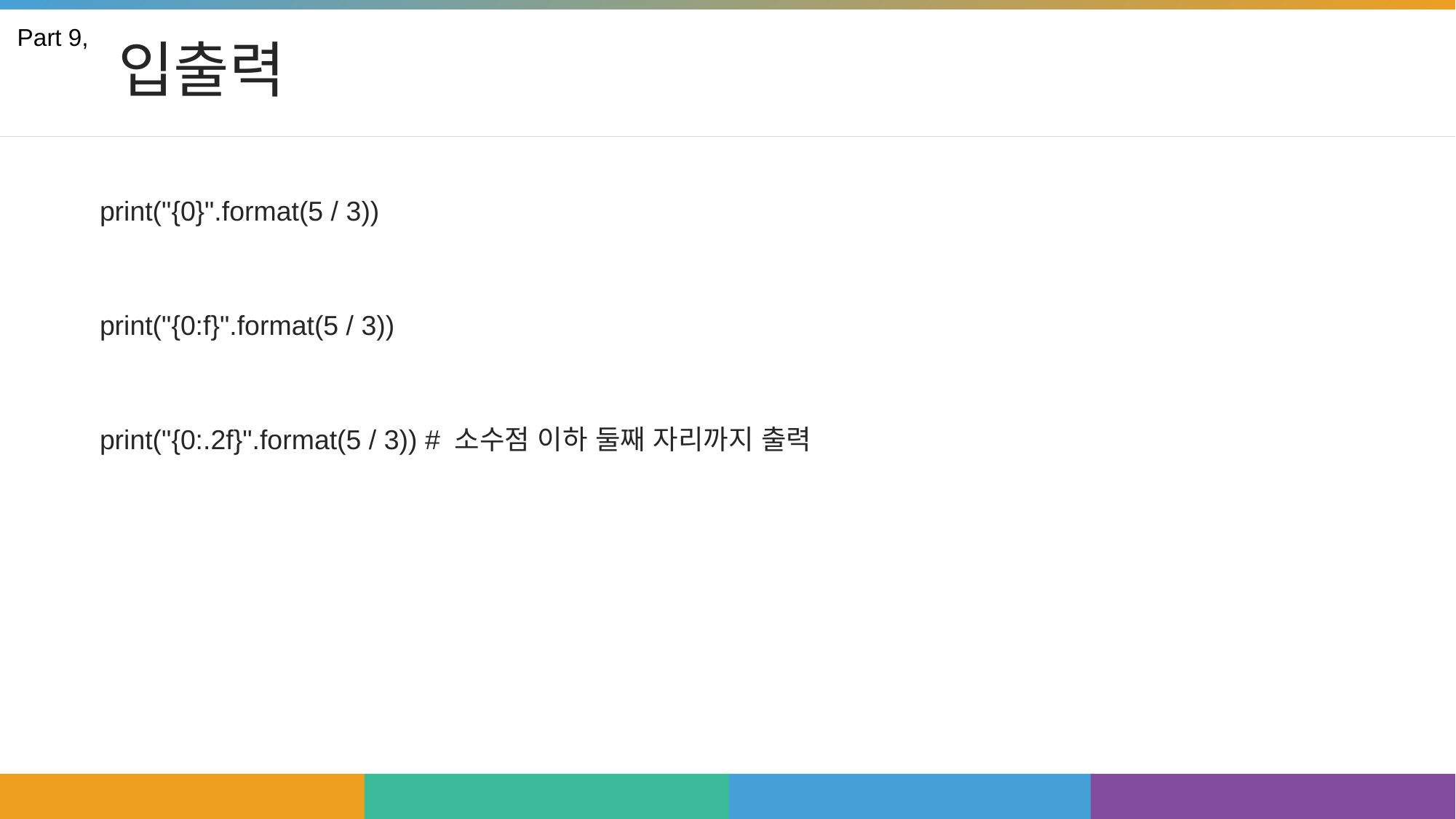

# 입출력
Part 9,
print("{0}".format(5 / 3))

print("{0:f}".format(5 / 3))

print("{0:.2f}".format(5 / 3)) # 소수점 이하 둘째 자리까지 출력